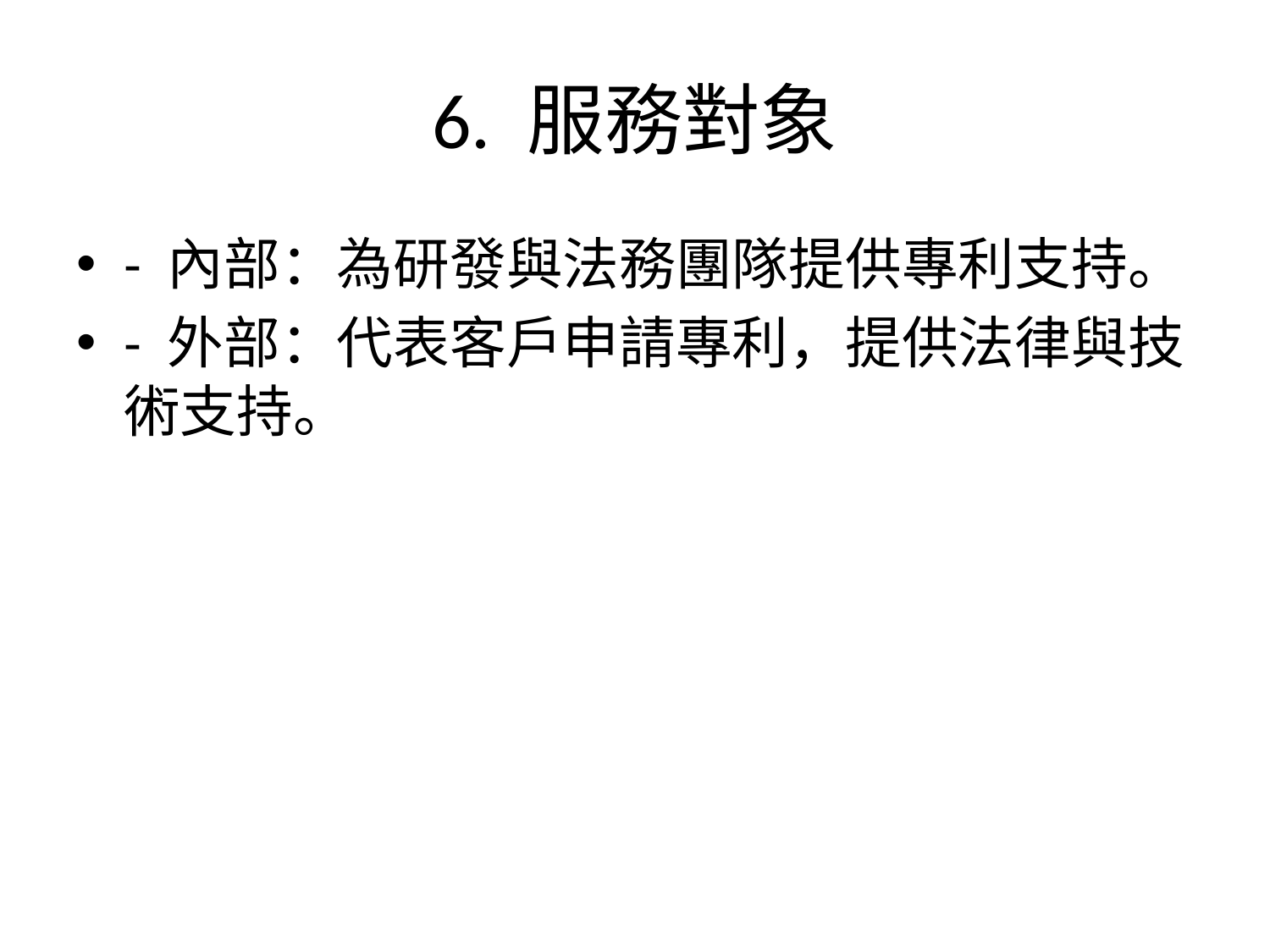

# 6. 服務對象
- 內部：為研發與法務團隊提供專利支持。
- 外部：代表客戶申請專利，提供法律與技術支持。